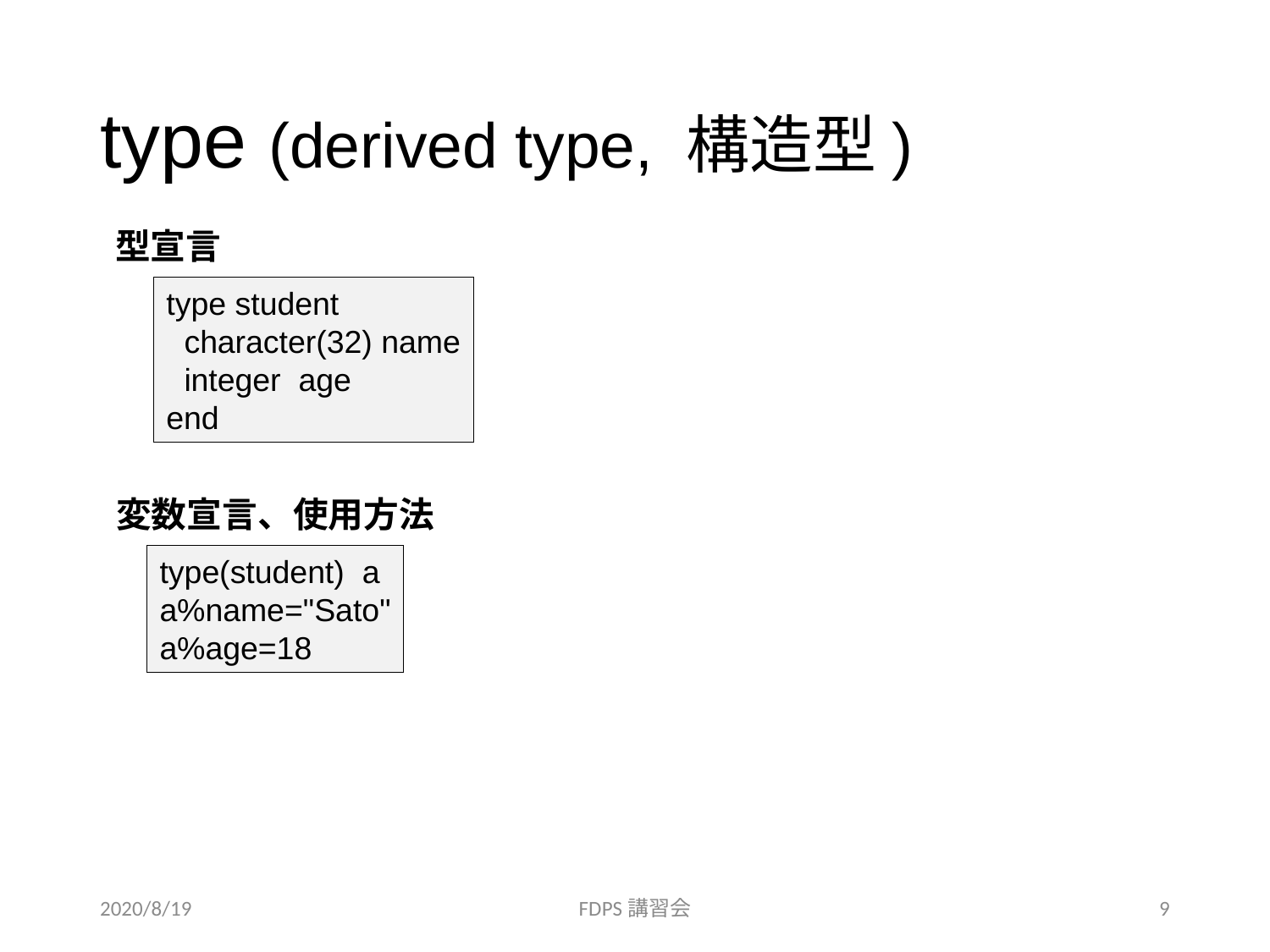

# type (derived type, 構造型)
型宣言
type student
  character(32) name
  integer  age
end
変数宣言、使用方法
type(student)  a
a%name="Sato"
a%age=18
2020/8/19
FDPS講習会
9